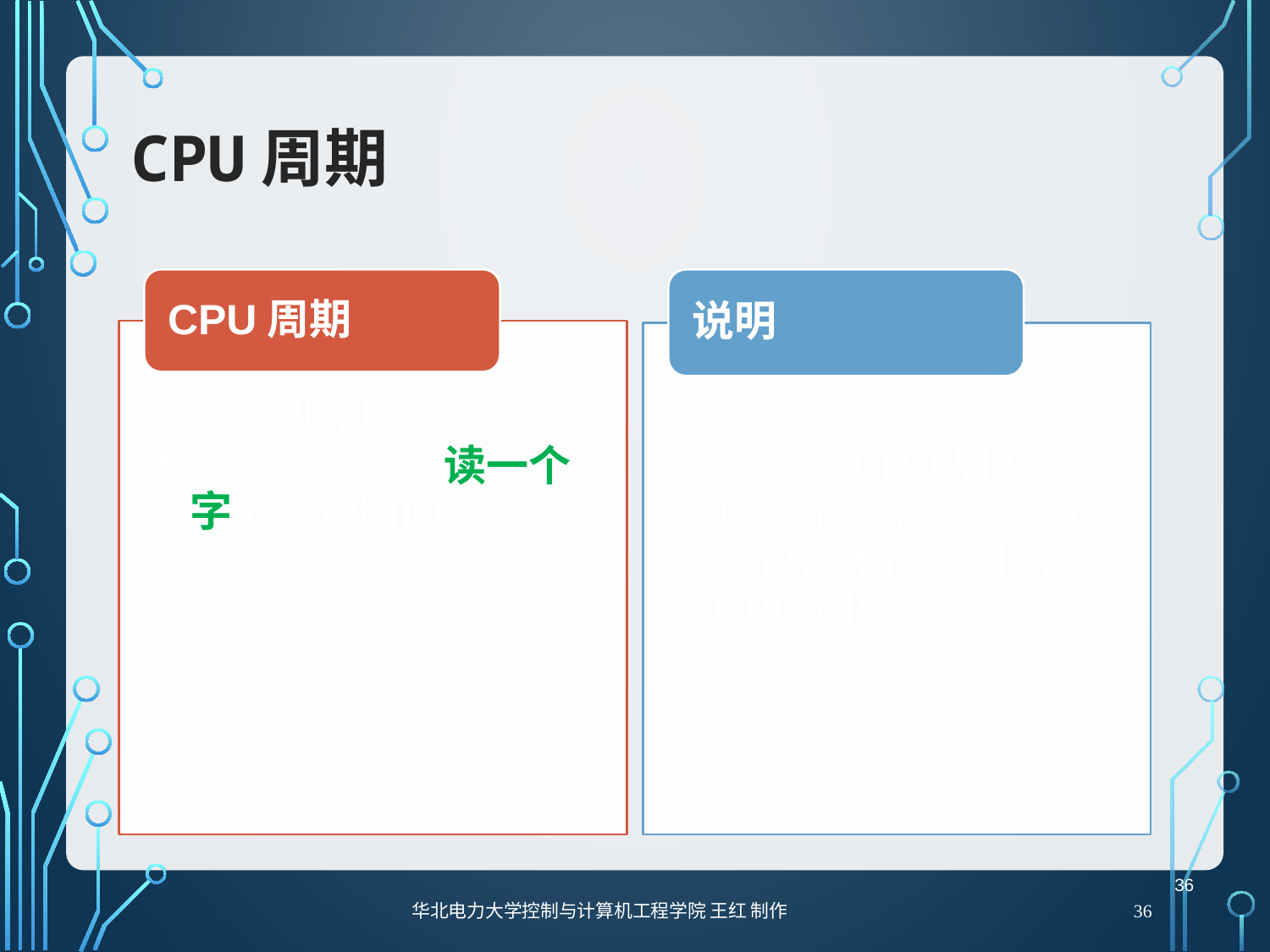

# CPU周期
又称机器周期
通常指从内存读一个字的最短时间
CPU周期
一个指令周期，划分为若干CPU周期
功能不同的指令，可能包含不同数目的CPU周期
说明
36
36
华北电力大学控制与计算机工程学院 王红 制作